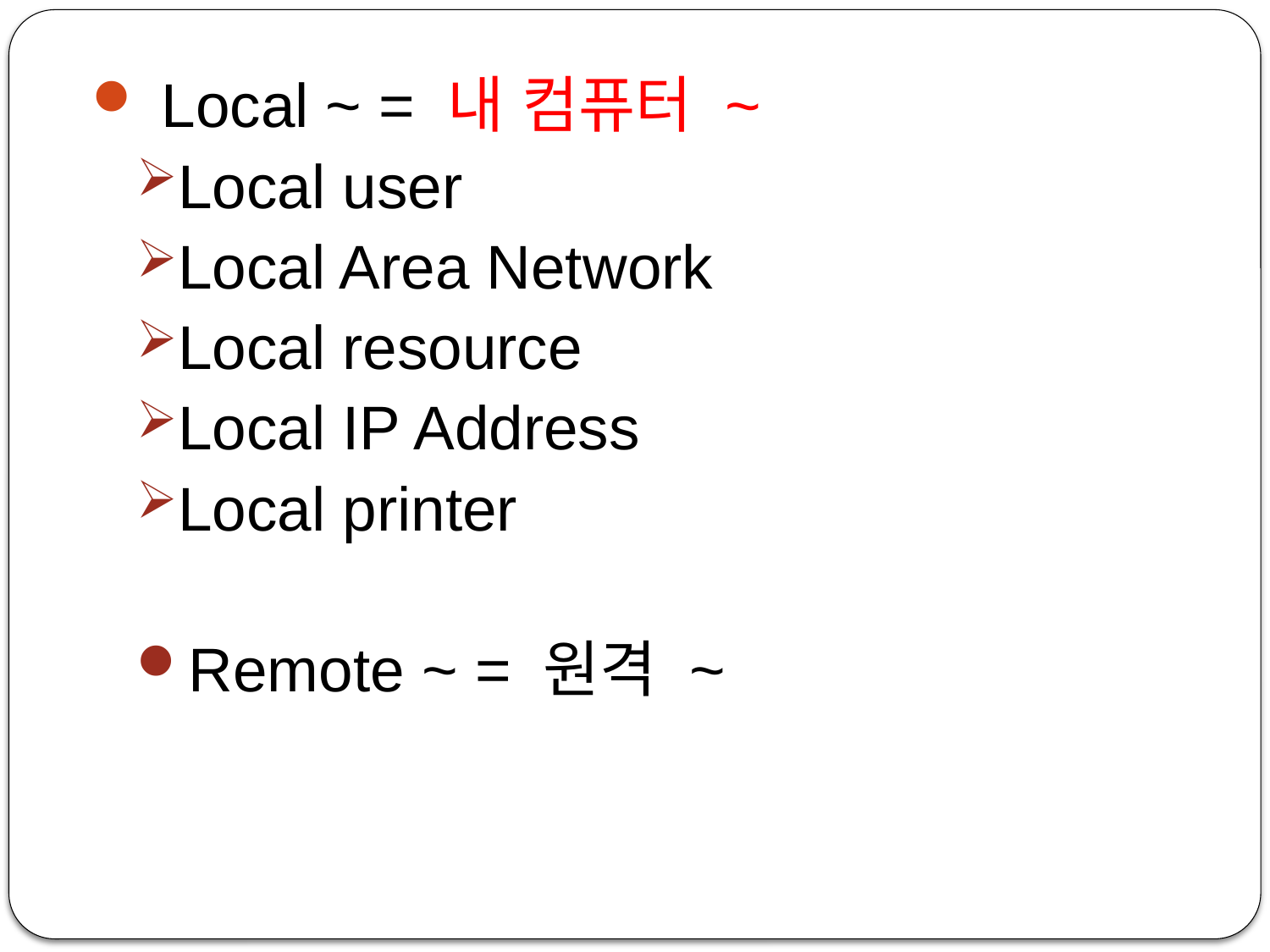

Local ~ = 내 컴퓨터 ~
Local user
Local Area Network
Local resource
Local IP Address
Local printer

Remote ~ = 원격 ~